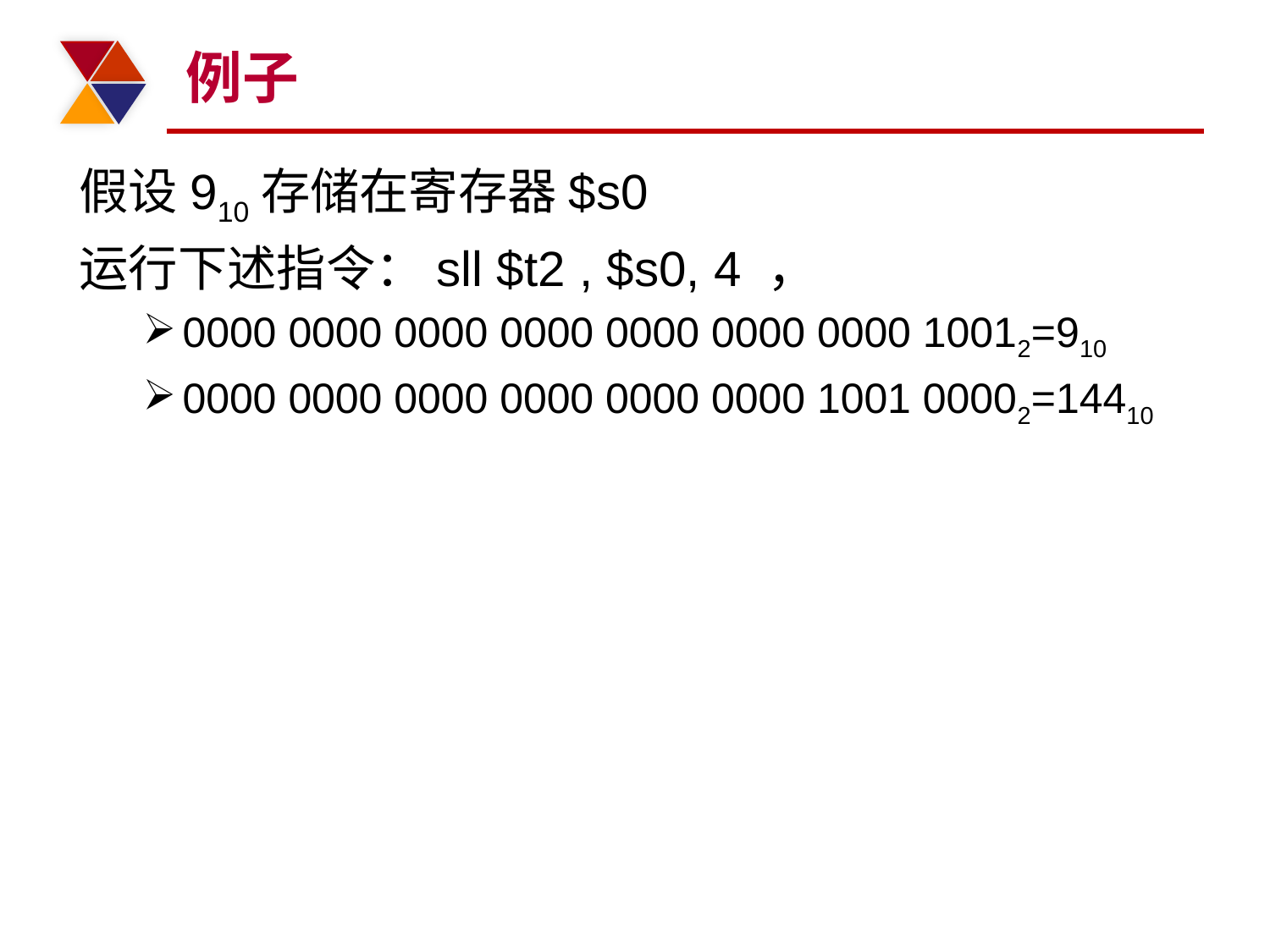

# 例子
假设910存储在寄存器$s0
运行下述指令：sll $t2 , $s0, 4 ，
0000 0000 0000 0000 0000 0000 0000 10012=910
0000 0000 0000 0000 0000 0000 1001 00002=14410